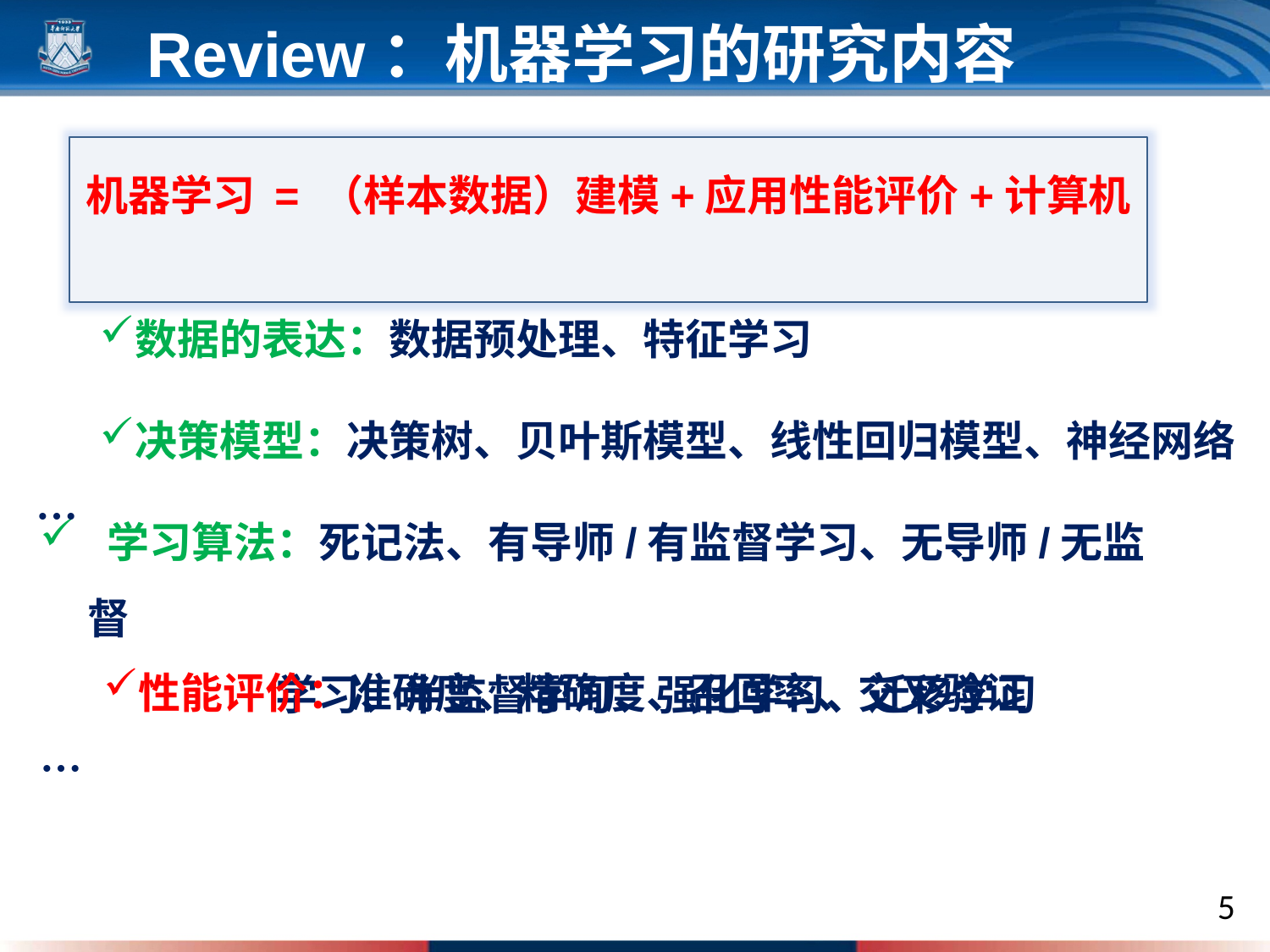

Review：机器学习的研究内容

机器学习 = （样本数据）建模+应用性能评价+计算机
数据的表达：数据预处理、特征学习
决策模型：决策树、贝叶斯模型、线性回归模型、神经网络…
 学习算法：死记法、有导师/有监督学习、无导师/无监督
                 学习、半监督学习、强化学习、迁移学习
性能评价：准确度、精确度、召回率、交叉验证…